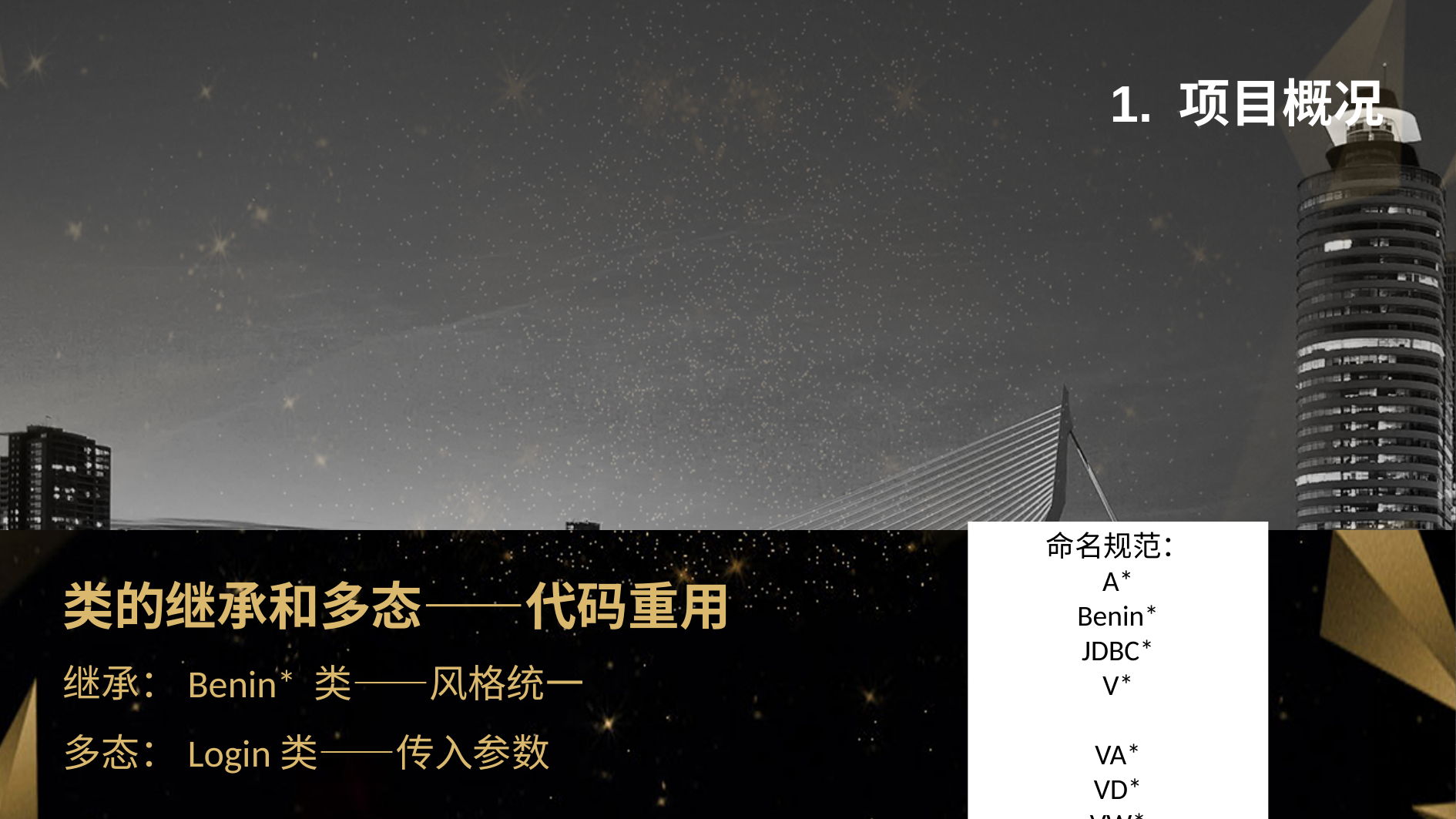

1. 项目概况
命名规范：
A*
Benin*
JDBC*
V*

VA*
VD*
VW*
类的继承和多态——代码重用
继承：Benin* 类——风格统一
多态：Login类——传入参数
PROJECT
DESCRIPTION